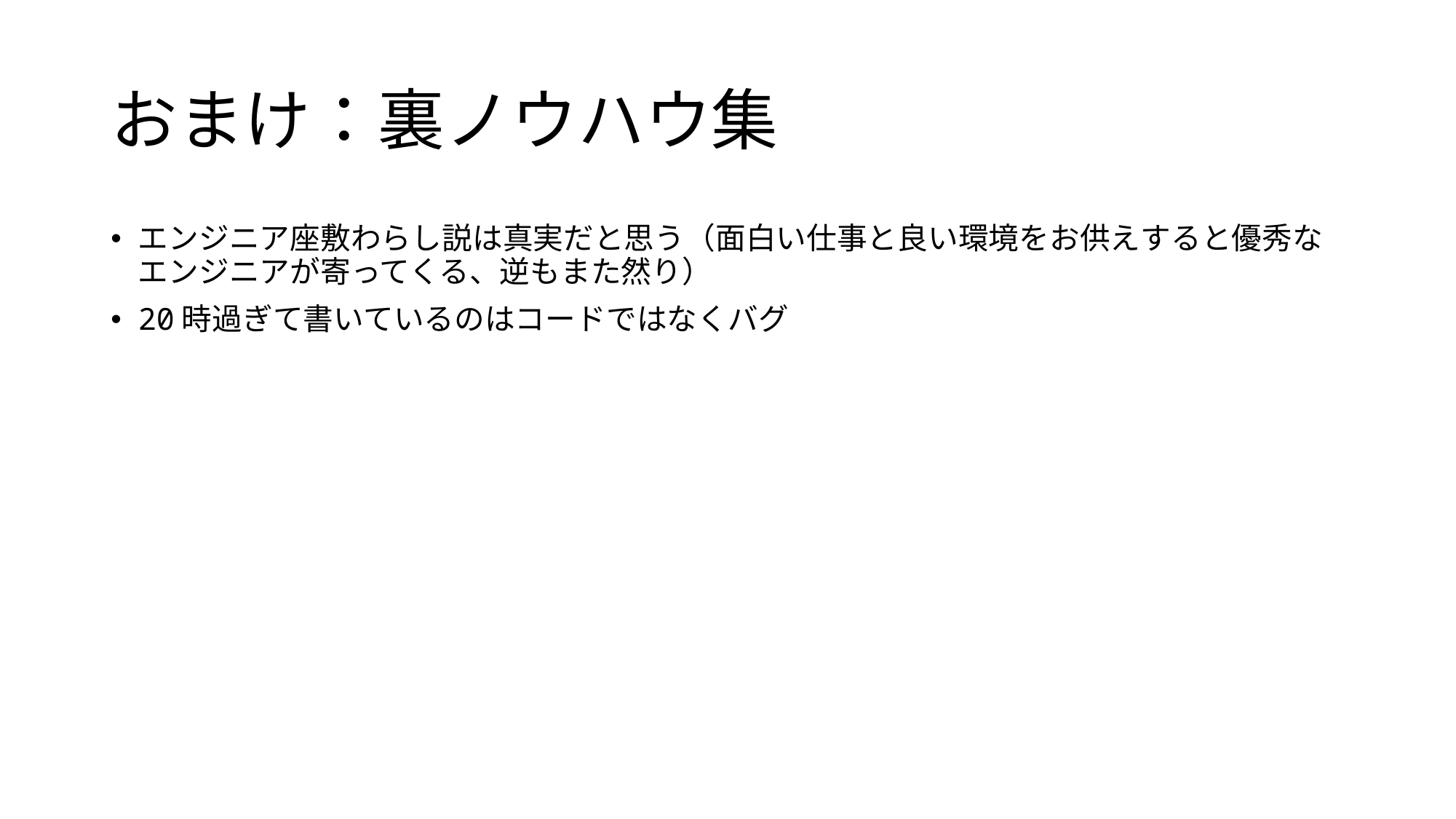

# おまけ：裏ノウハウ集
エンジニア座敷わらし説は真実だと思う（面白い仕事と良い環境をお供えすると優秀なエンジニアが寄ってくる、逆もまた然り）
20時過ぎて書いているのはコードではなくバグ